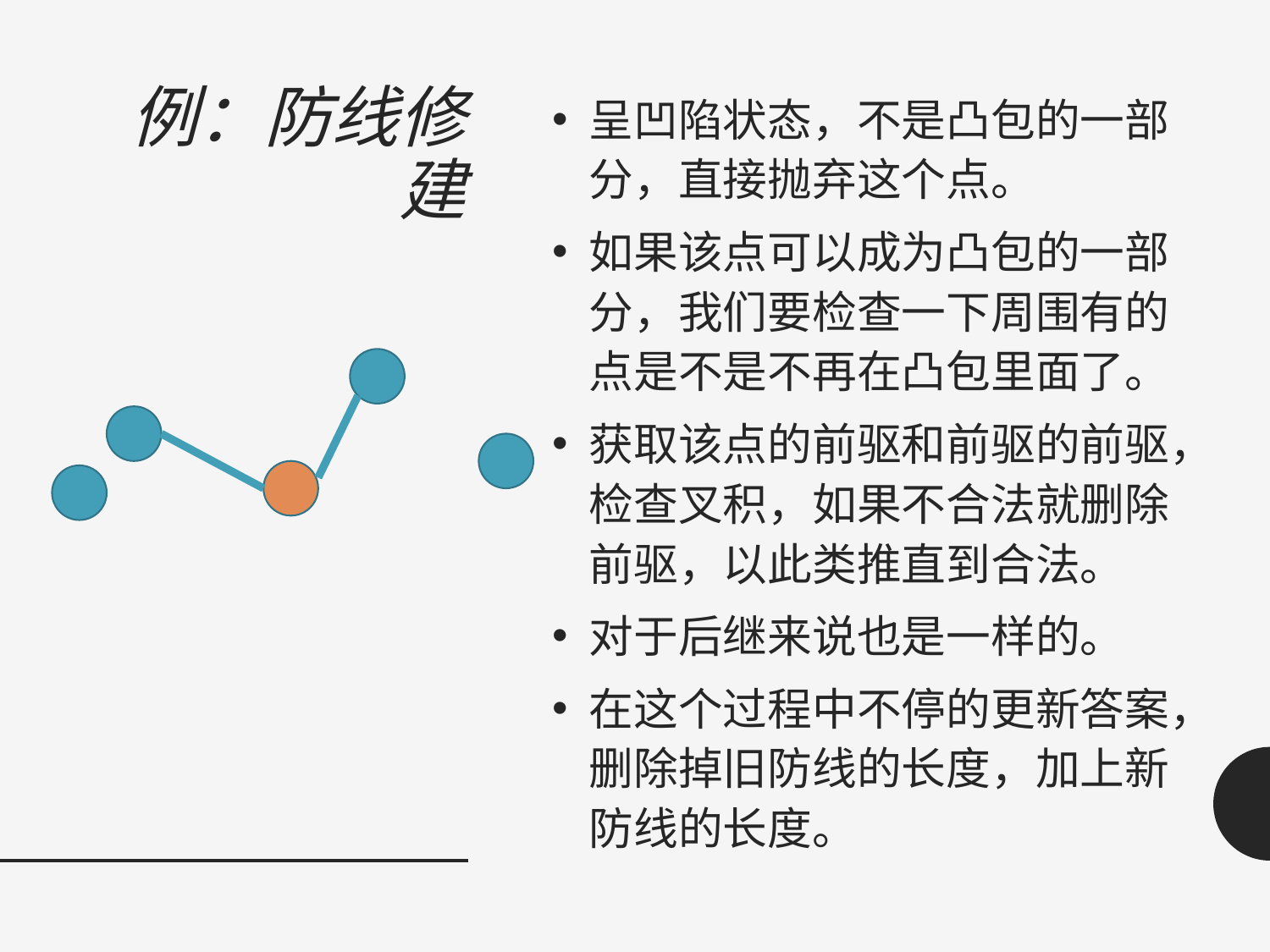

# 例：防线修建
呈凹陷状态，不是凸包的一部分，直接抛弃这个点。
如果该点可以成为凸包的一部分，我们要检查一下周围有的点是不是不再在凸包里面了。
获取该点的前驱和前驱的前驱，检查叉积，如果不合法就删除前驱，以此类推直到合法。
对于后继来说也是一样的。
在这个过程中不停的更新答案，删除掉旧防线的长度，加上新防线的长度。